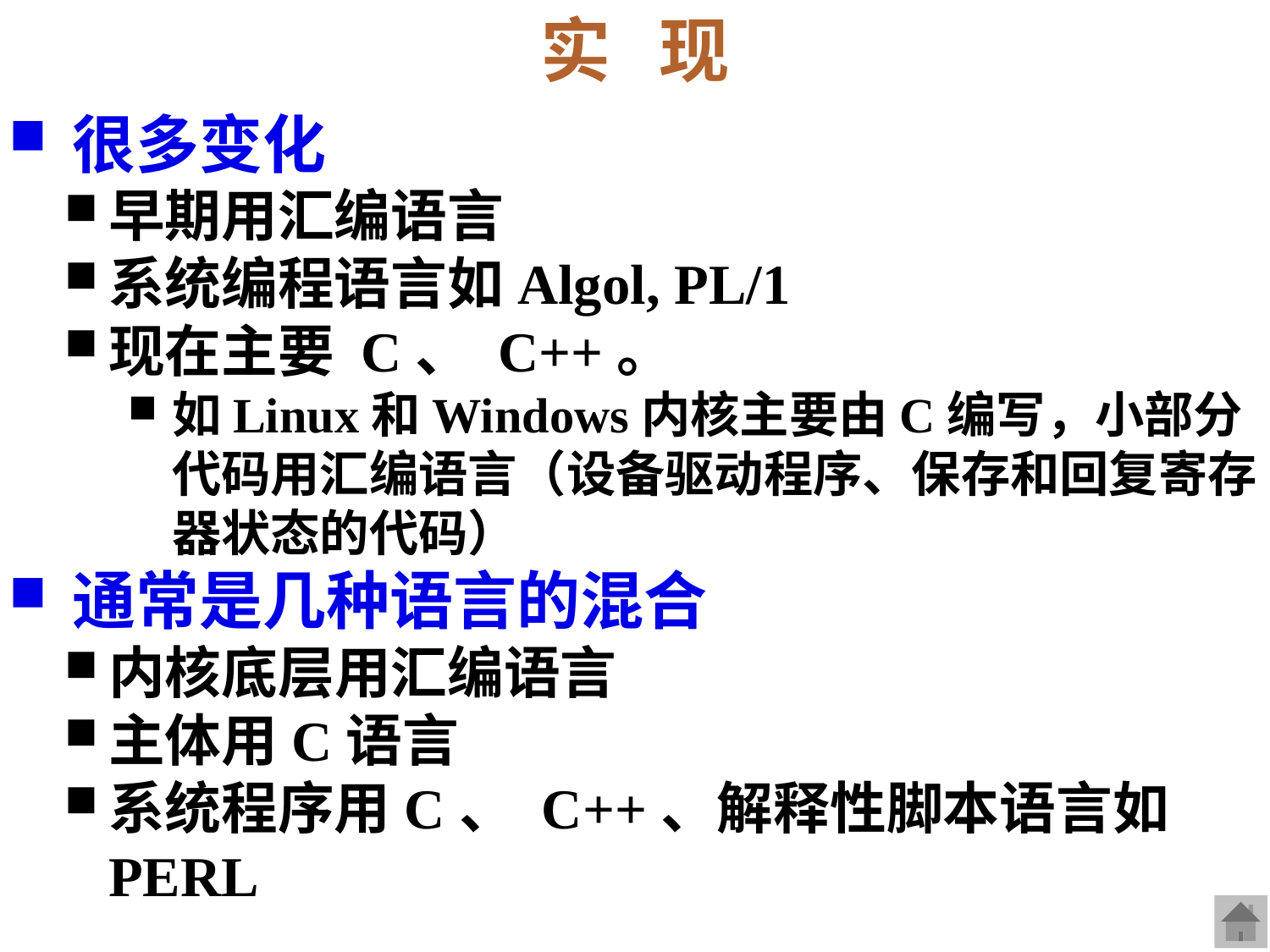

实   现
很多变化
早期用汇编语言
系统编程语言如Algol, PL/1
现在主要 C、 C++。
如Linux和Windows内核主要由C编写，小部分代码用汇编语言（设备驱动程序、保存和回复寄存器状态的代码）
通常是几种语言的混合
内核底层用汇编语言
主体用C语言
系统程序用C、 C++、解释性脚本语言如PERL